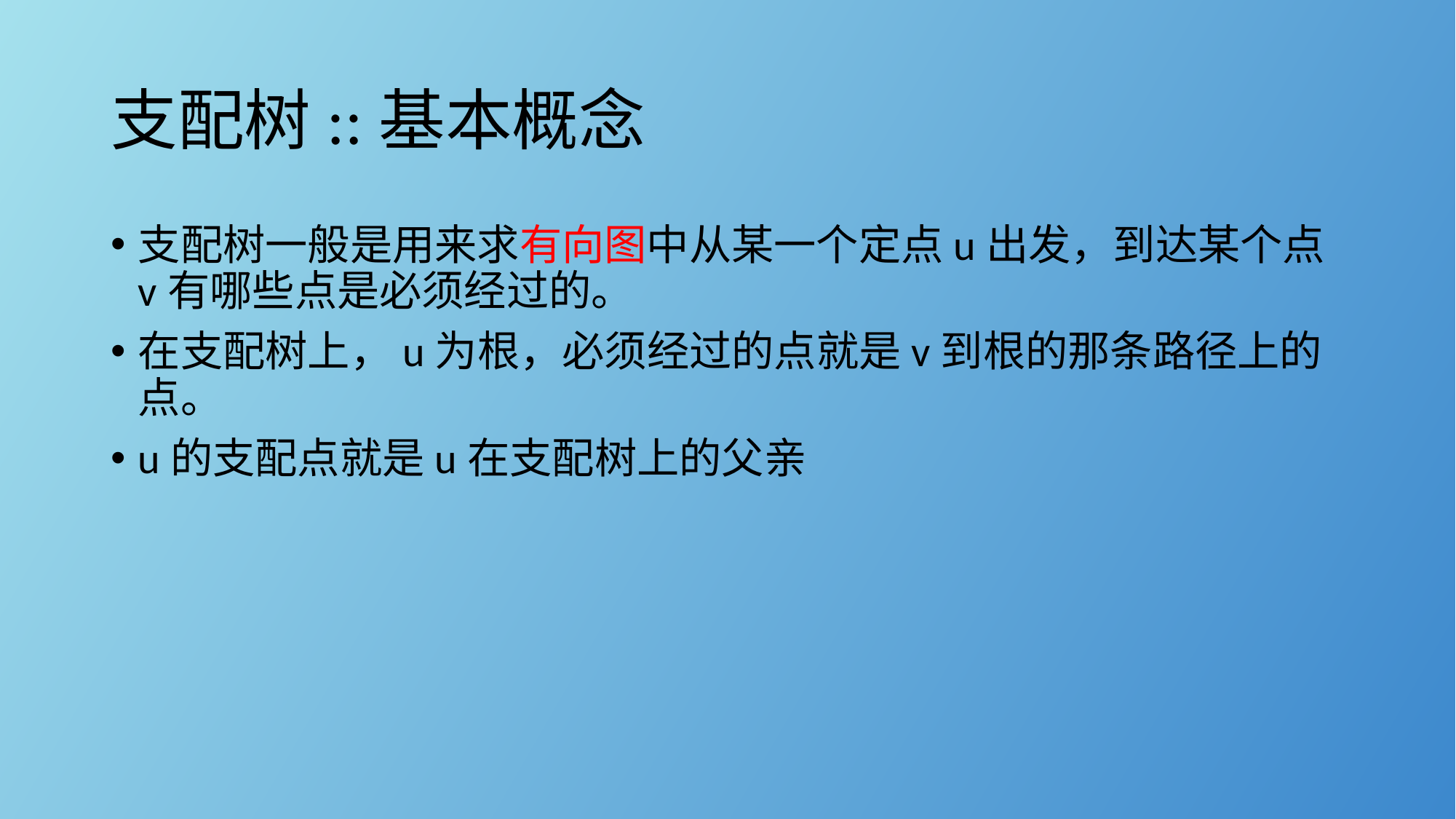

# 支配树::基本概念
支配树一般是用来求有向图中从某一个定点u出发，到达某个点v有哪些点是必须经过的。
在支配树上，u为根，必须经过的点就是v到根的那条路径上的点。
u的支配点就是u在支配树上的父亲